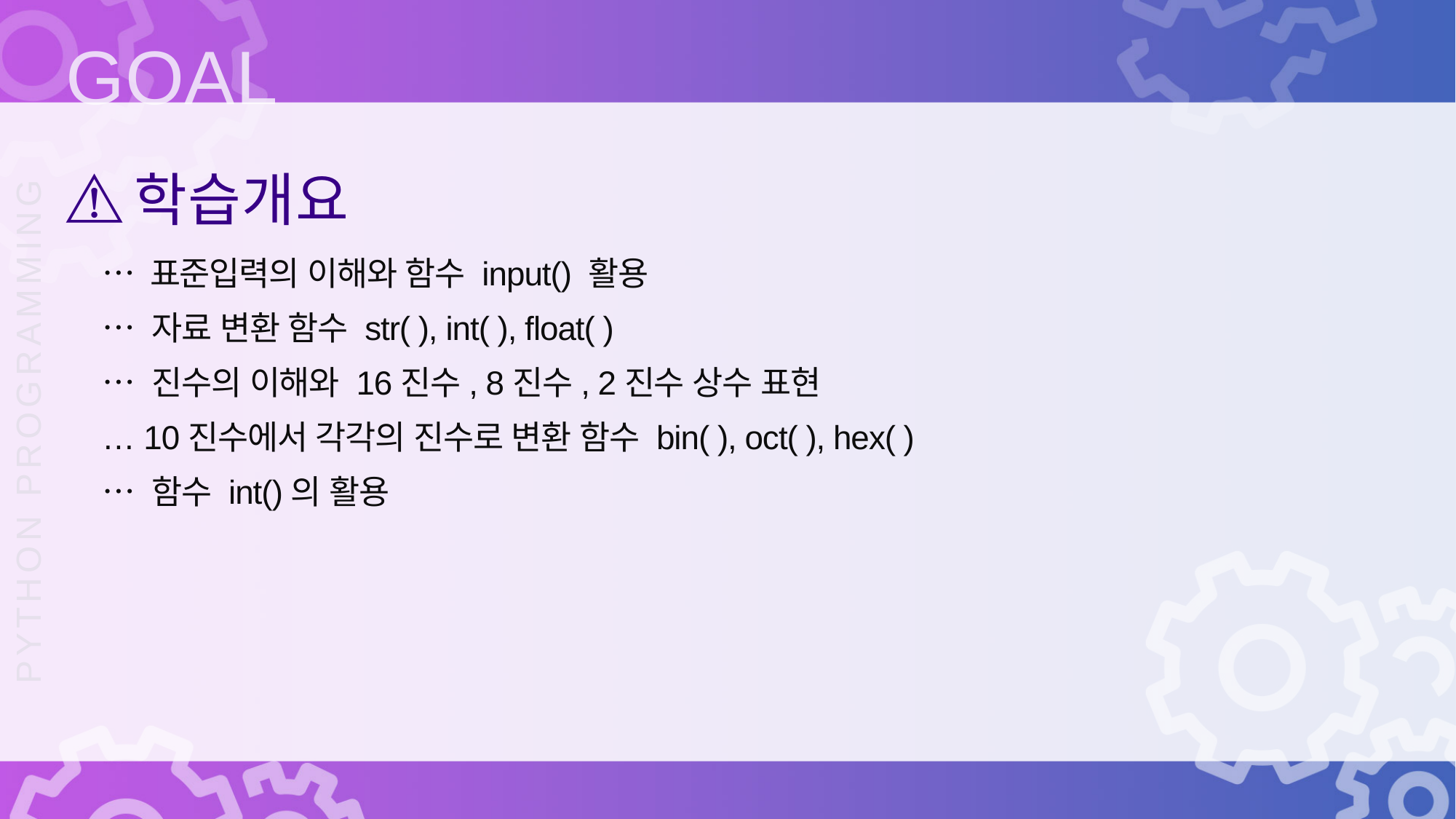

학습개요
… 표준입력의 이해와 함수 input() 활용
… 자료 변환 함수 str( ), int( ), float( )
… 진수의 이해와 16진수, 8진수, 2진수 상수 표현
… 10진수에서 각각의 진수로 변환 함수 bin( ), oct( ), hex( )
… 함수 int()의 활용